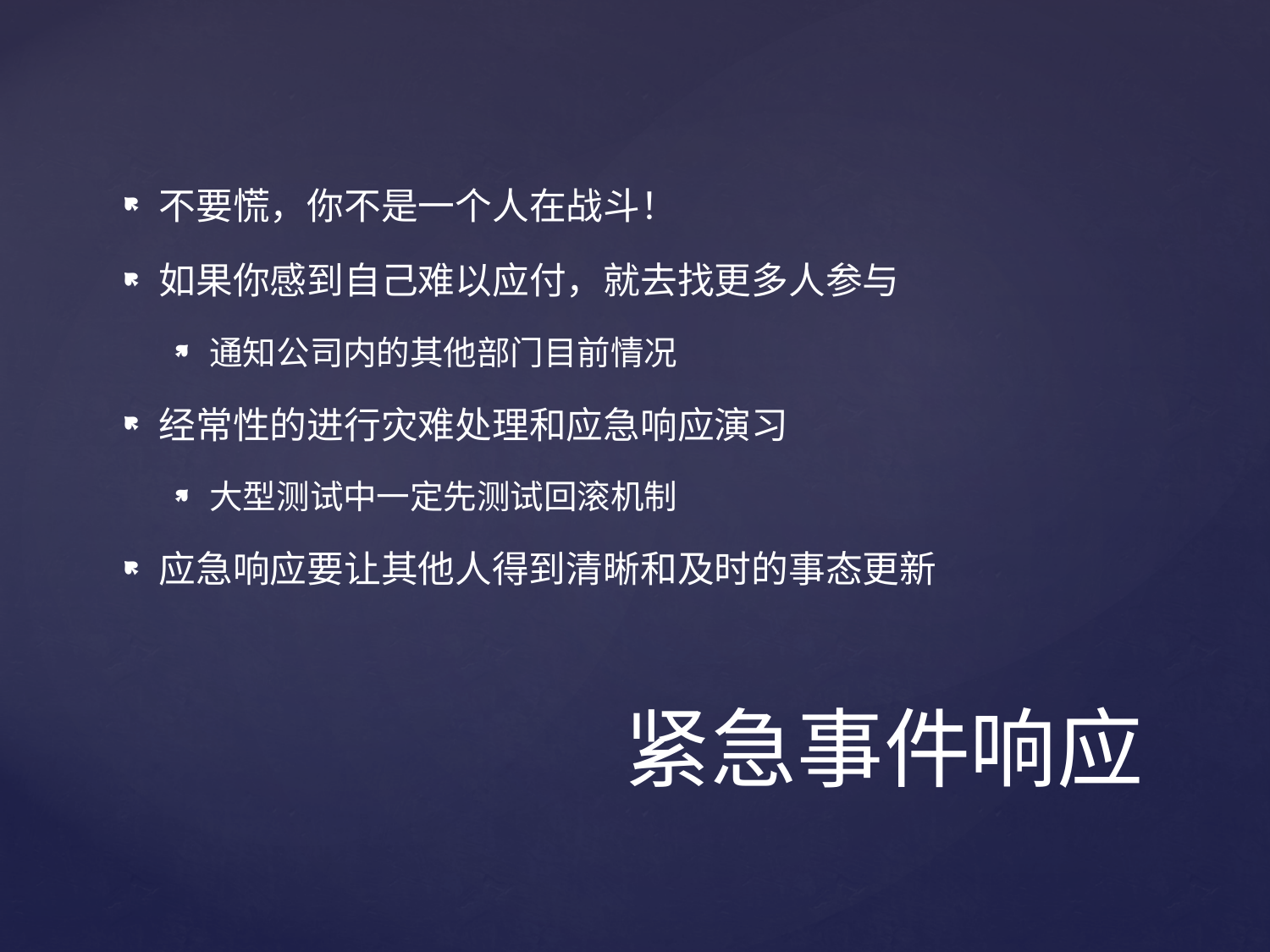

不要慌，你不是一个人在战斗！
如果你感到自己难以应付，就去找更多人参与
通知公司内的其他部门目前情况
经常性的进行灾难处理和应急响应演习
大型测试中一定先测试回滚机制
应急响应要让其他人得到清晰和及时的事态更新
# 紧急事件响应